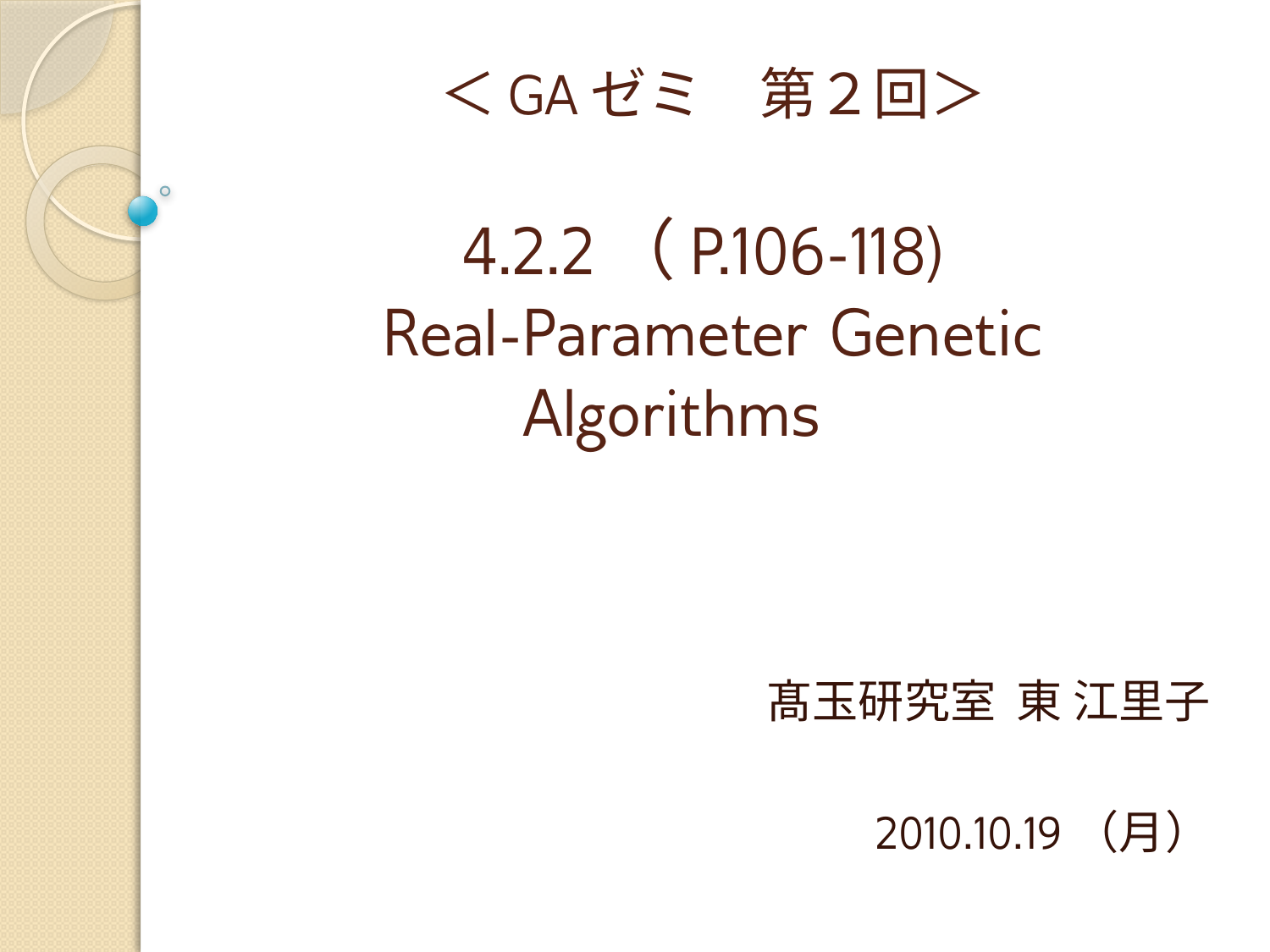

# ＜GAゼミ　第２回＞ 4.2.2（P.106-118) Real-Parameter Genetic Algorithms

髙玉研究室  東 江里子

2010.10.19（月）